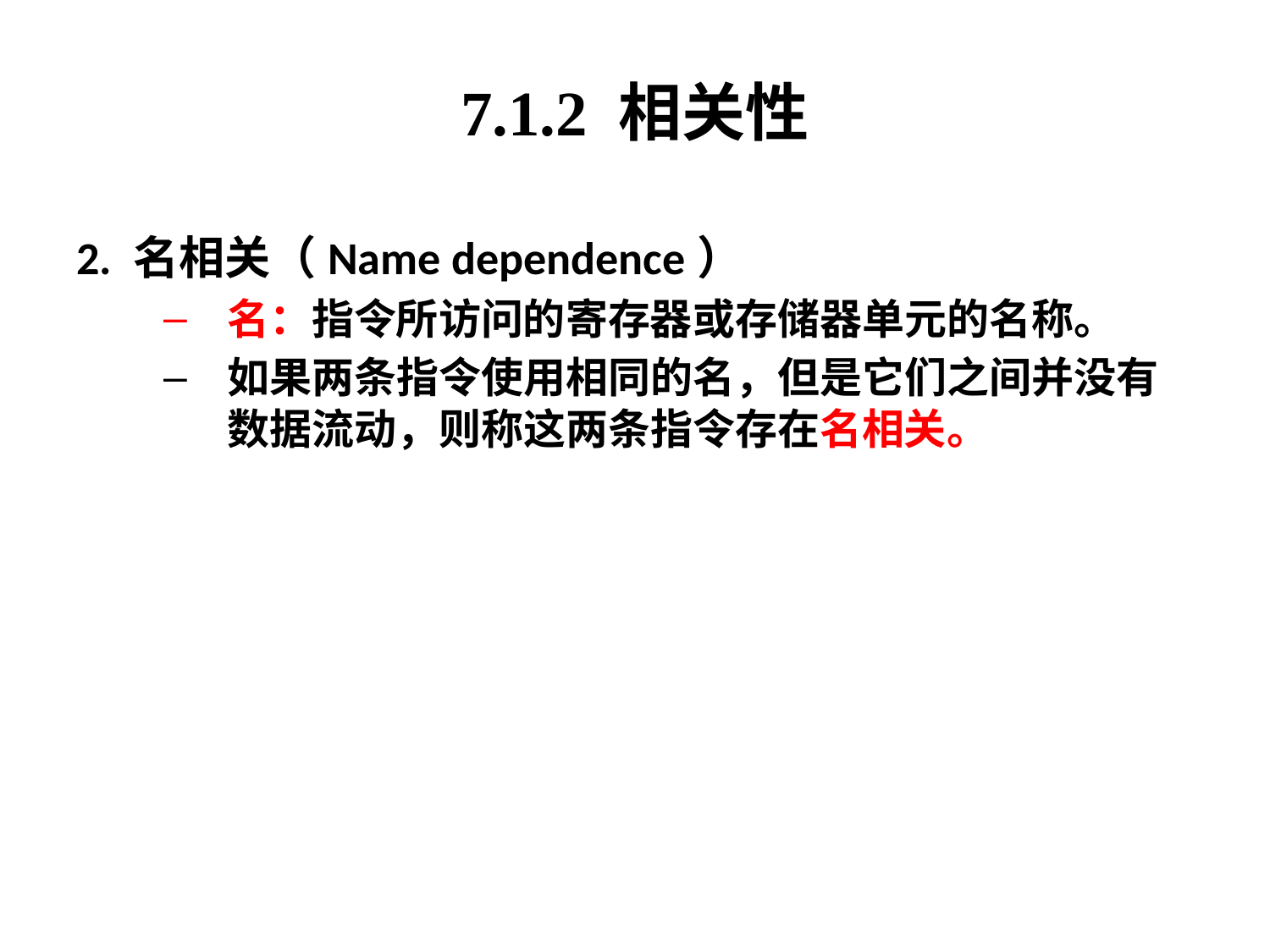

7.1.2 相关性
2. 名相关（Name dependence）
名：指令所访问的寄存器或存储器单元的名称。
如果两条指令使用相同的名，但是它们之间并没有数据流动，则称这两条指令存在名相关。